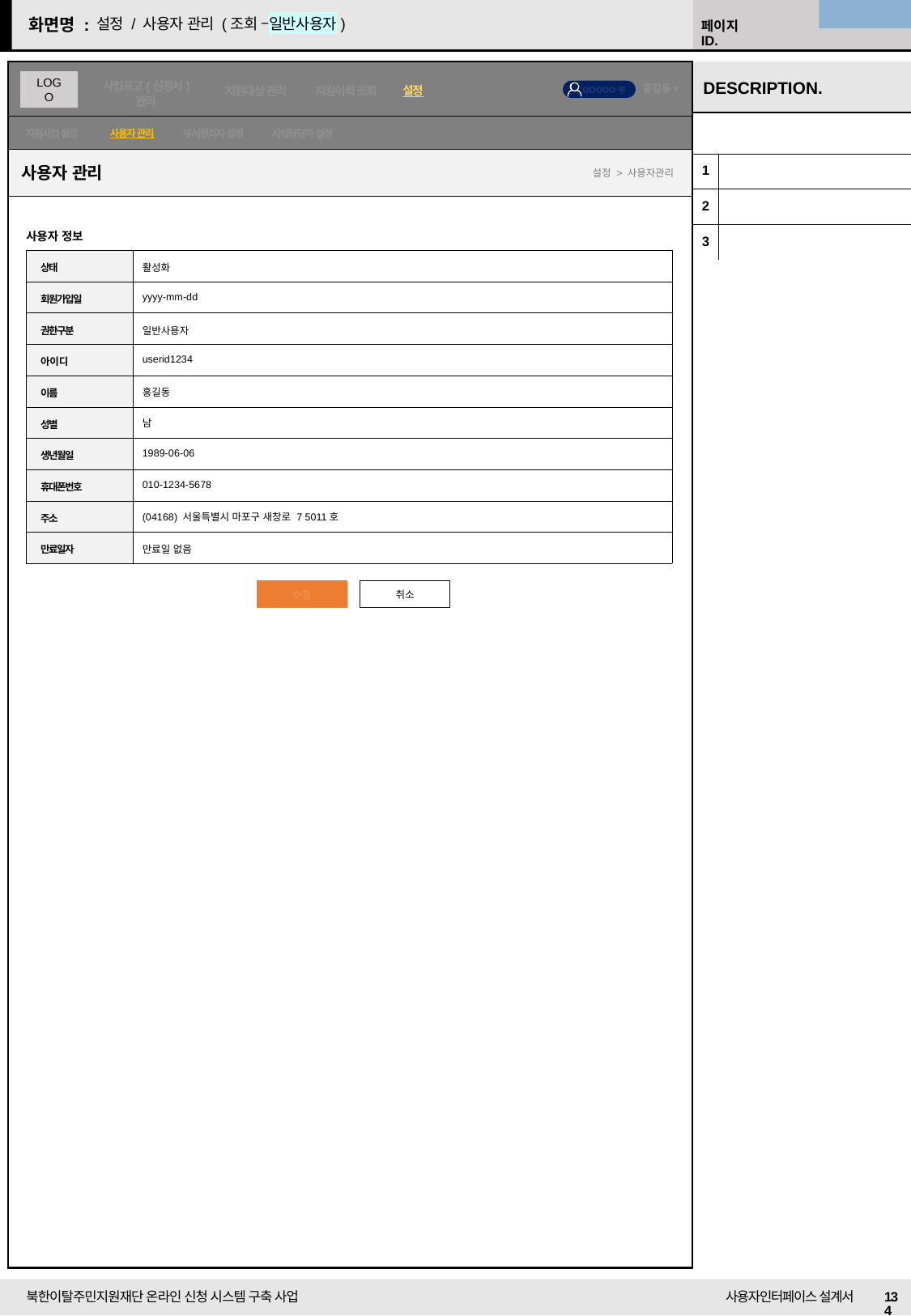

22/10/11 수정
설정 / 사용자 관리 (조회 –일반사용자)

사용자 관리
|  |  |
| --- | --- |
| 1 |  |
| 2 |  |
| 3 |  |
사용자 관리
설정 > 사용자관리
사용자 정보
| 상태 | 활성화 |
| --- | --- |
| 회원가입일 | yyyy-mm-dd |
| 권한구분 | 일반사용자 |
| 아이디 | userid1234 |
| 이름 | 홍길동 |
| 성별 | 남 |
| 생년월일 | 1989-06-06 |
| 휴대폰번호 | 010-1234-5678 |
| 주소 | (04168) 서울특별시 마포구 새창로 7 5011호 |
| 만료일자 | 만료일 없음 |
수정
취소
134